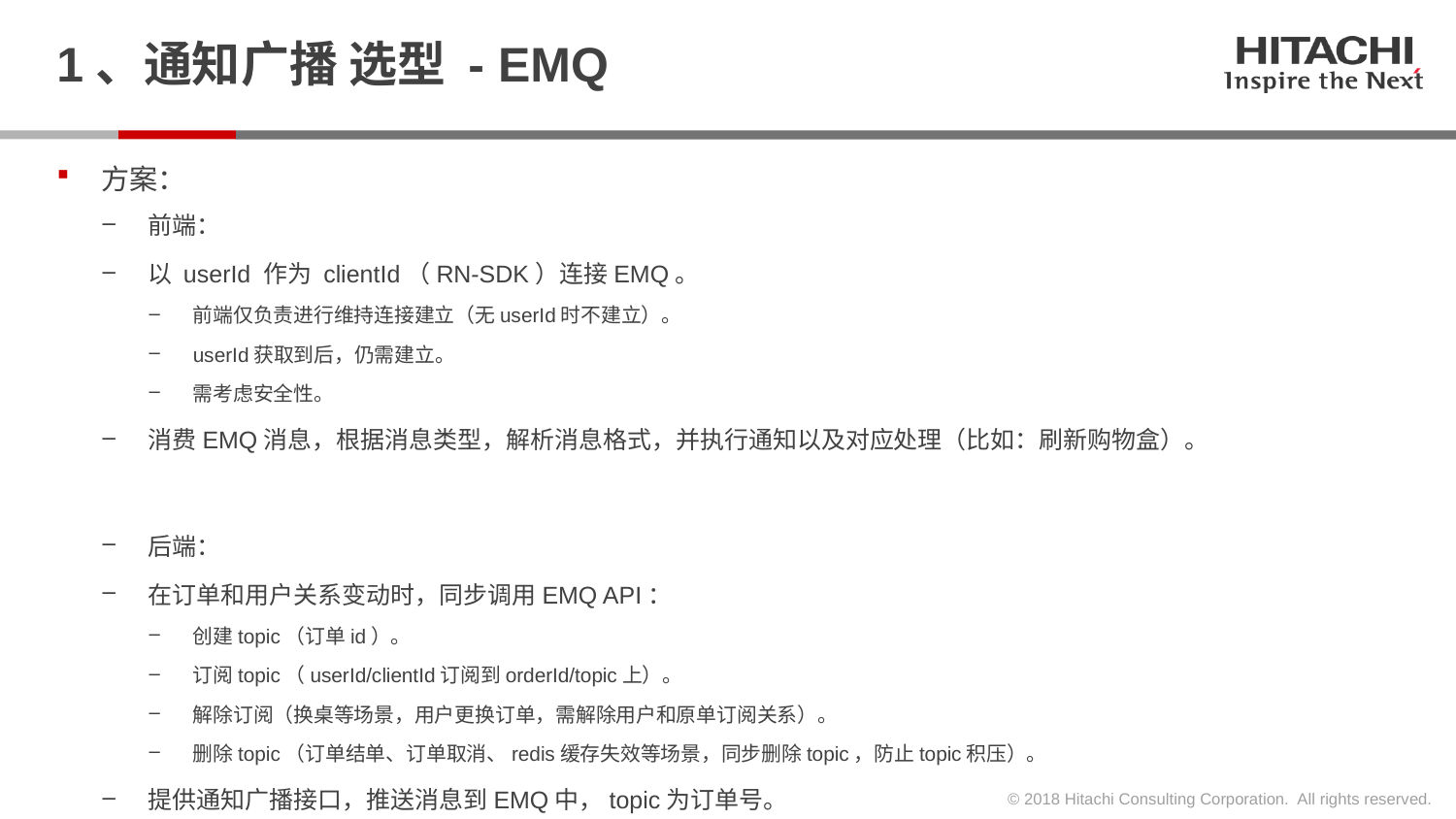

# 1、通知广播 选型 - EMQ
方案：
前端：
以 userId 作为 clientId（RN-SDK）连接EMQ。
前端仅负责进行维持连接建立（无userId时不建立）。
userId获取到后，仍需建立。
需考虑安全性。
消费EMQ消息，根据消息类型，解析消息格式，并执行通知以及对应处理（比如：刷新购物盒）。

后端：
在订单和用户关系变动时，同步调用EMQ API：
创建topic（订单id）。
订阅topic（userId/clientId订阅到orderId/topic上）。
解除订阅（换桌等场景，用户更换订单，需解除用户和原单订阅关系）。
删除topic（订单结单、订单取消、redis缓存失效等场景，同步删除topic，防止topic积压）。
提供通知广播接口，推送消息到EMQ中，topic为订单号。